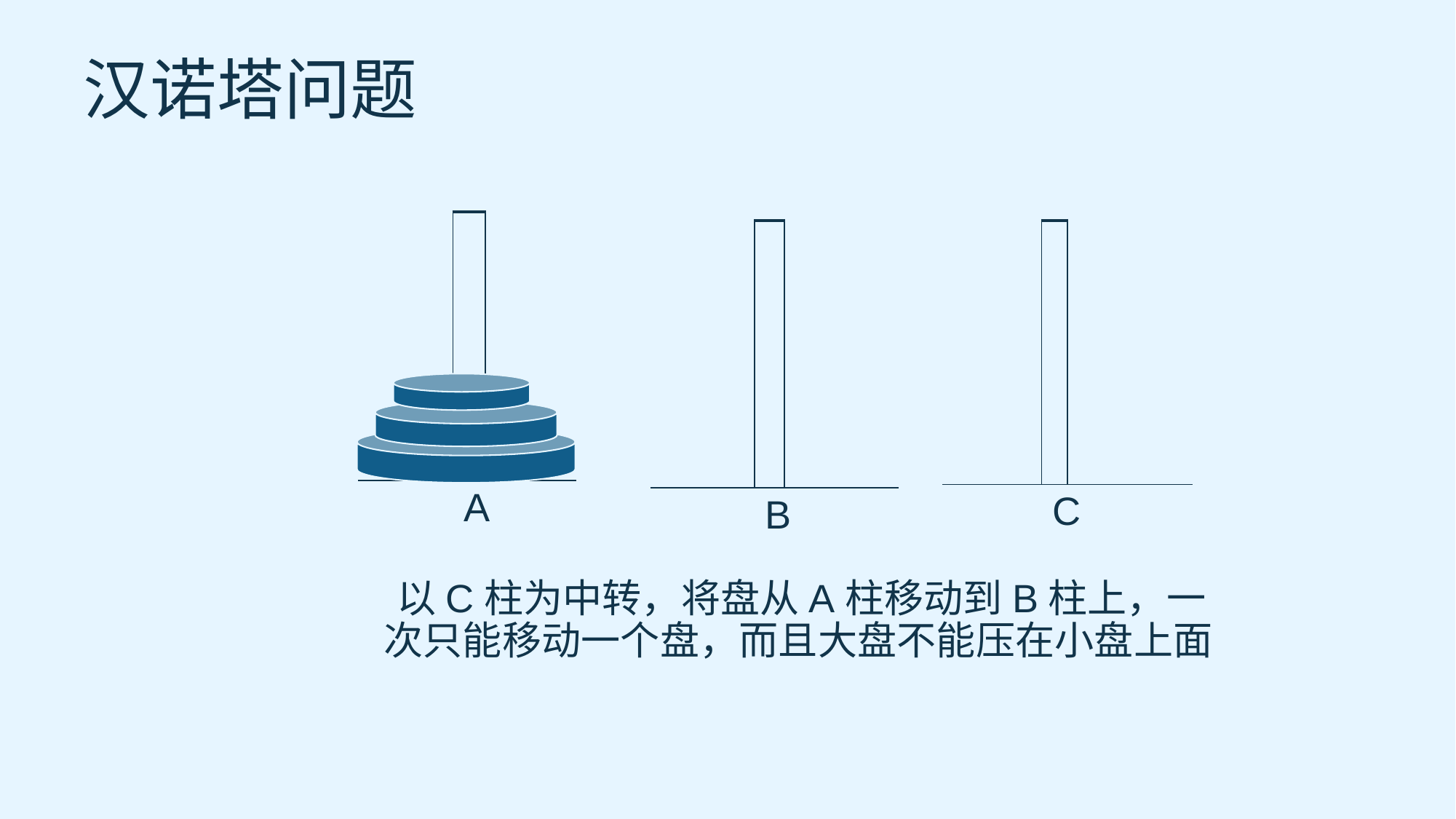

# 汉诺塔问题
|  |  |  |
| --- | --- | --- |
|  |  |  |
|  |  |  |
|  |  |  |
|  | A |  |
|  |  |  |
| --- | --- | --- |
|  |  |  |
|  |  |  |
|  |  |  |
|  | C |  |
|  |  |  |
| --- | --- | --- |
|  |  |  |
|  |  |  |
|  |  |  |
|  | B |  |

     以C柱为中转，将盘从A柱移动到B柱上，一次只能移动一个盘，而且大盘不能压在小盘上面